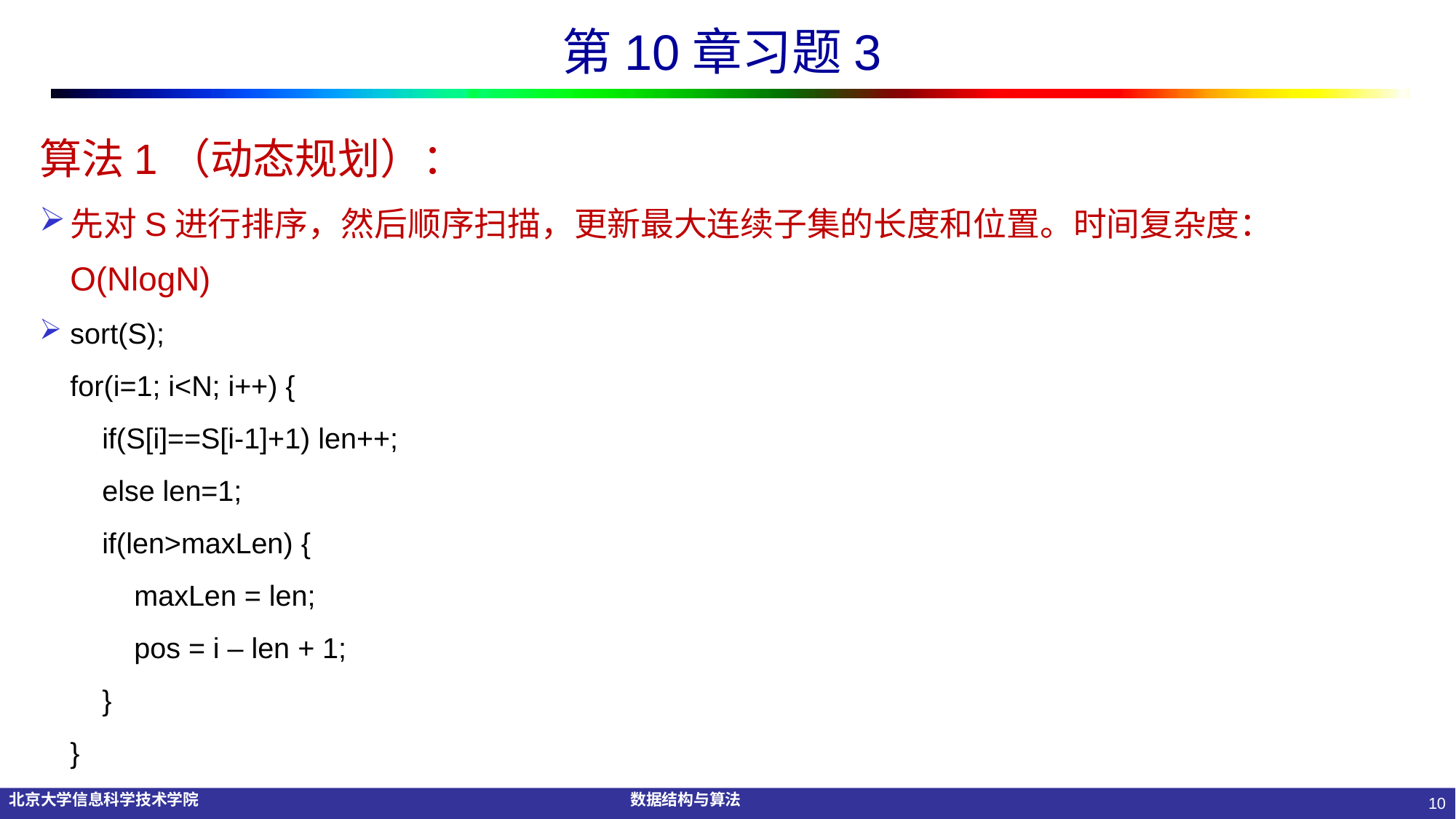

# 第10章习题3
算法1（动态规划）：
先对S进行排序，然后顺序扫描，更新最大连续子集的长度和位置。时间复杂度：O(NlogN)
sort(S);
for(i=1; i<N; i++) {
    if(S[i]==S[i-1]+1) len++;
    else len=1;
    if(len>maxLen) {
        maxLen = len;
        pos = i – len + 1;
    }
}

10